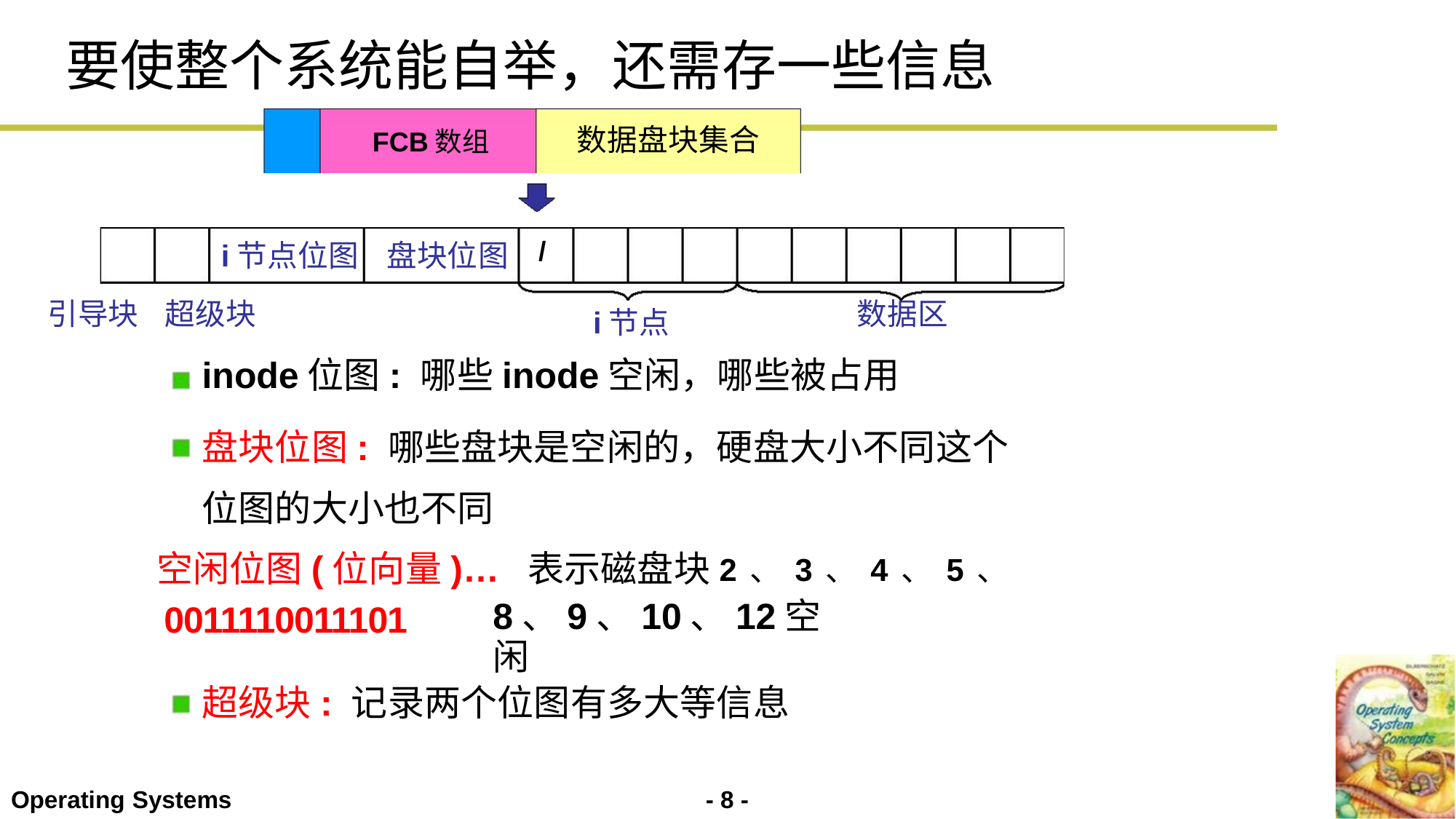

要使整个系统能自举，还需存一些信息

数据盘块集合
FCB数组

/
i节点位图 盘块位图
引导块 超级块
数据区
i节点
inode位图: 哪些inode空闲，哪些被占用

盘块位图: 哪些盘块是空闲的，硬盘大小不同这个
位图的大小也不同

空闲位图(位向量)… 表示磁盘块2、3、4、5、
8、9、10、12空闲
0011110011101

超级块: 记录两个位图有多大等信息

- 8 -
Operating Systems